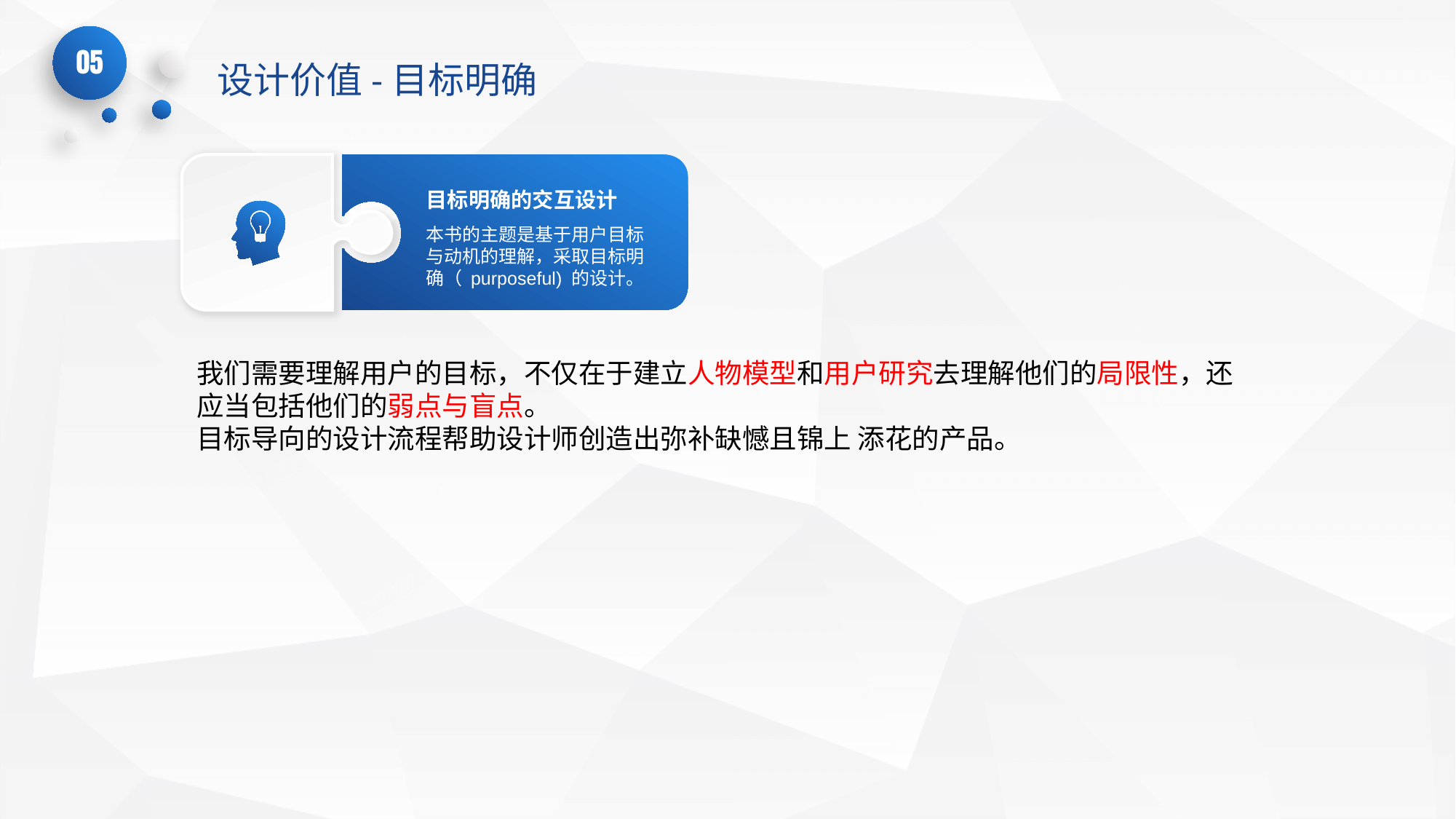

设计价值-目标明确

目标明确的交互设计

本书的主题是基于用户目标与动机的理解，采取目标明确（ purposeful) 的设计。

我们需要理解用户的目标，不仅在于建立人物模型和用户研究去理解他们的局限性，还应当包括他们的弱点与盲点。
目标导向的设计流程帮助设计师创造出弥补缺憾且锦上 添花的产品。